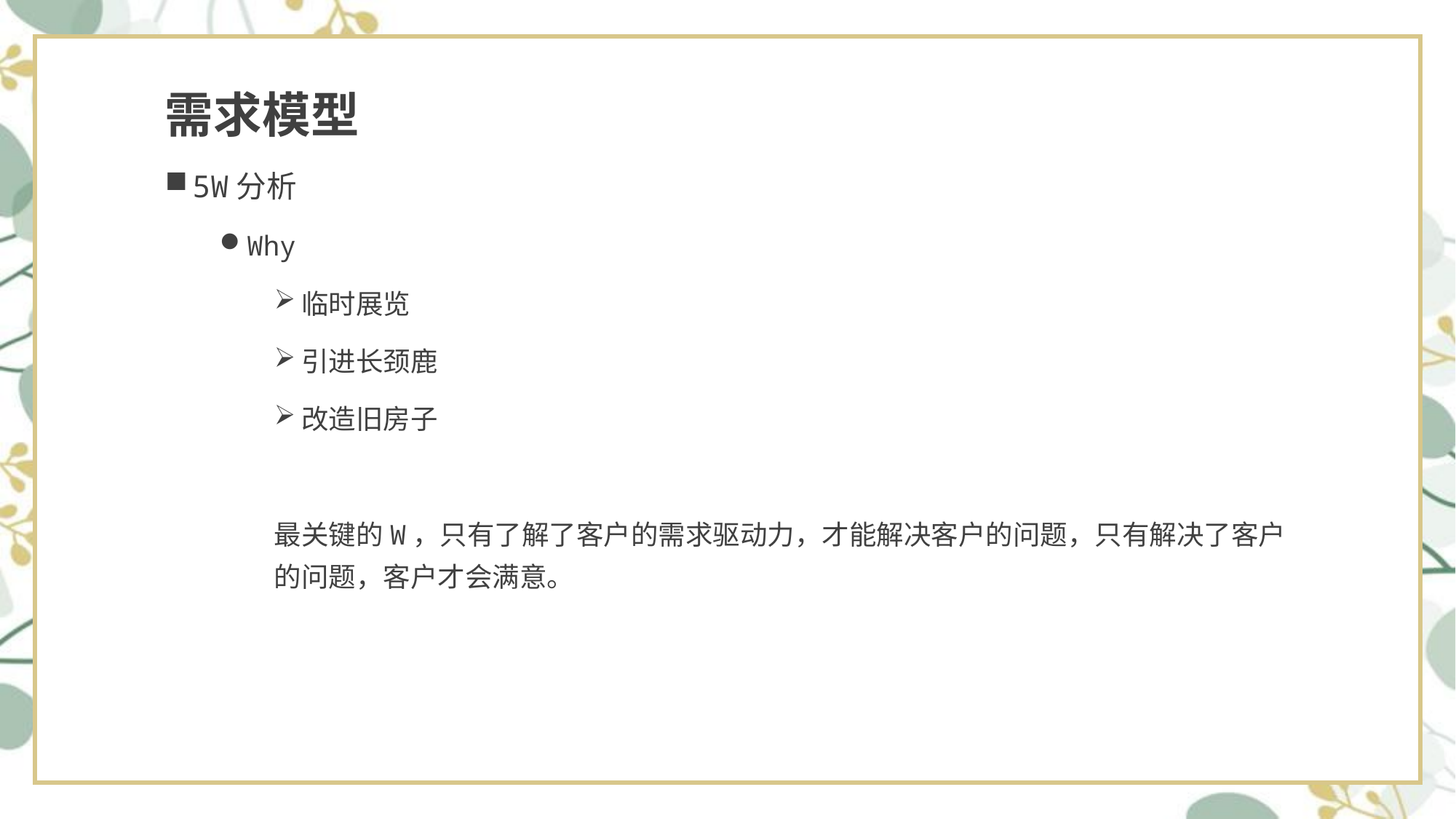

# 需求模型
5W分析
Why
临时展览
引进长颈鹿
改造旧房子

最关键的W，只有了解了客户的需求驱动力，才能解决客户的问题，只有解决了客户的问题，客户才会满意。